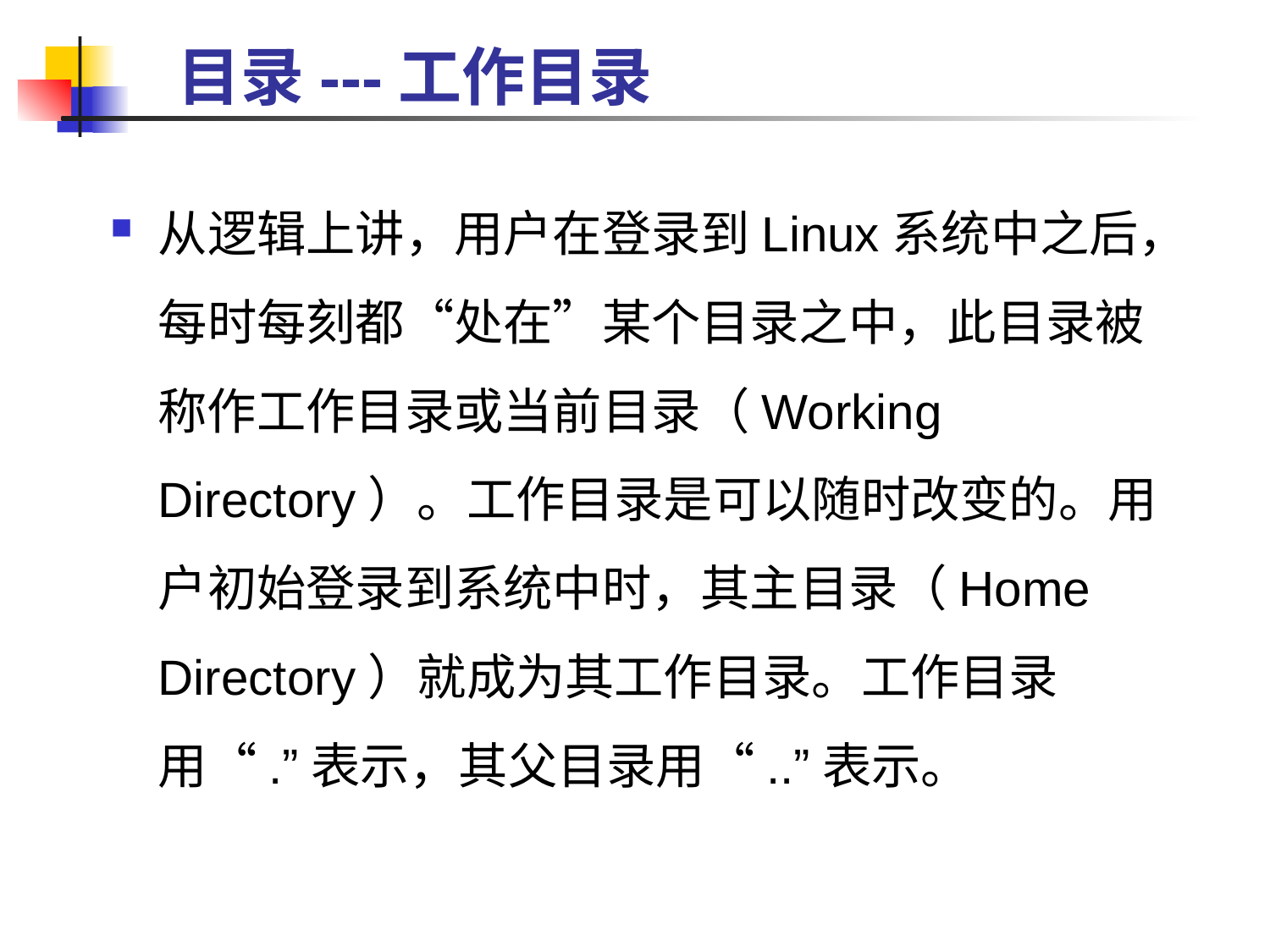

# 目录---工作目录
从逻辑上讲，用户在登录到Linux系统中之后，每时每刻都“处在”某个目录之中，此目录被称作工作目录或当前目录（Working Directory）。工作目录是可以随时改变的。用户初始登录到系统中时，其主目录（Home Directory）就成为其工作目录。工作目录用“.”表示，其父目录用“..”表示。